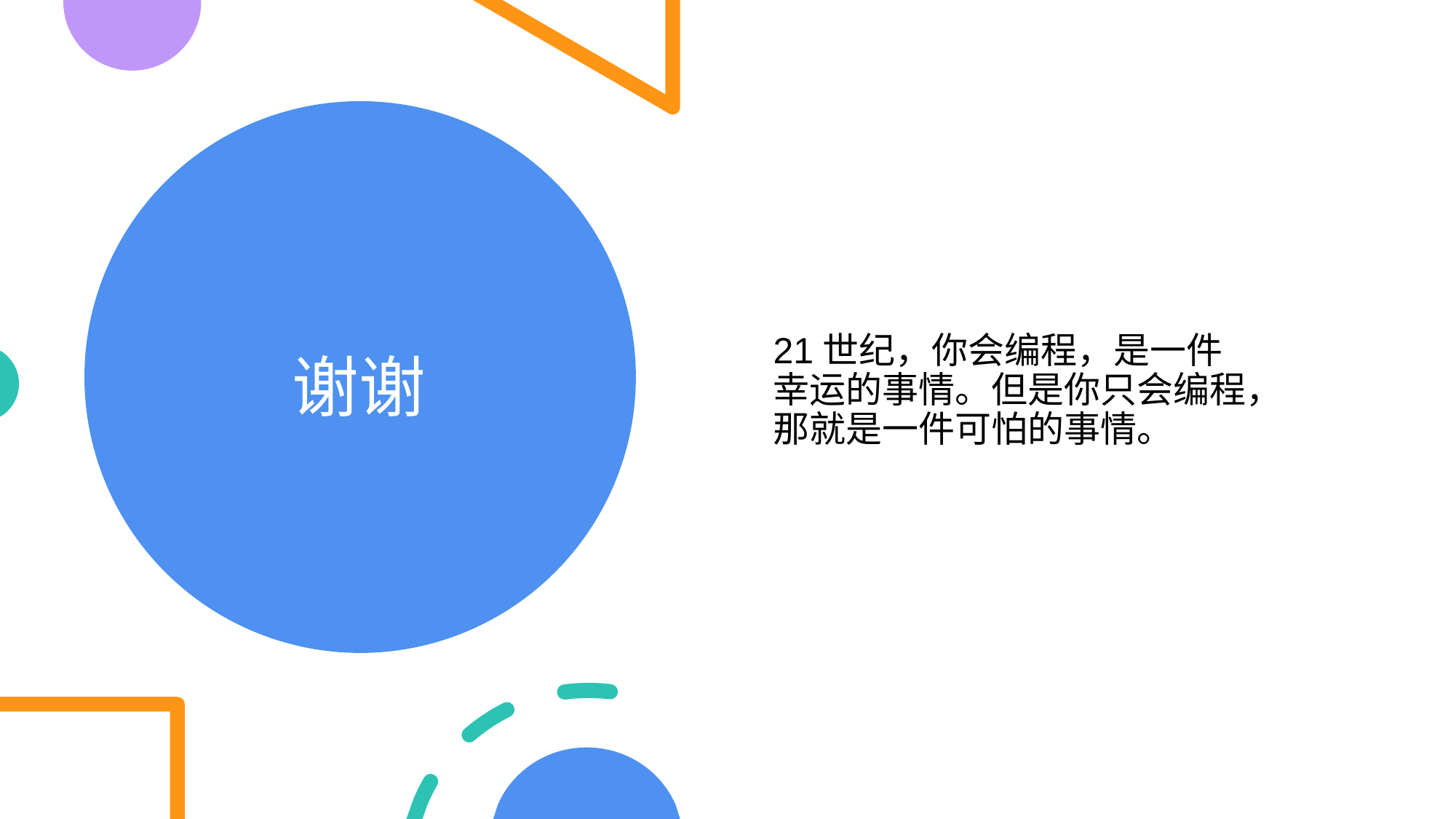

# 谢谢
21世纪，你会编程，是一件幸运的事情。但是你只会编程，那就是一件可怕的事情。